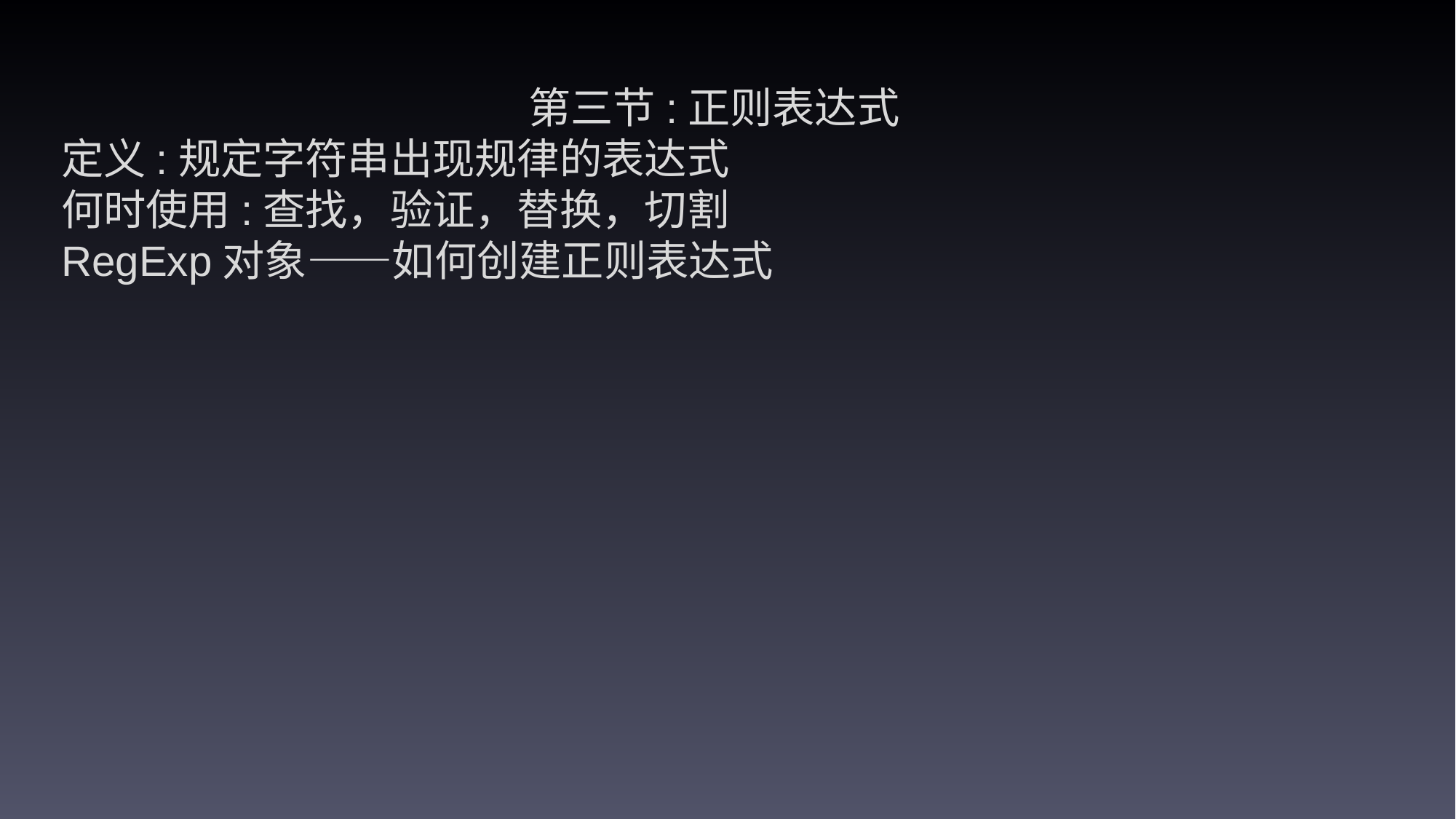

第三节:正则表达式
定义:规定字符串出现规律的表达式
何时使用:查找，验证，替换，切割
RegExp对象——如何创建正则表达式